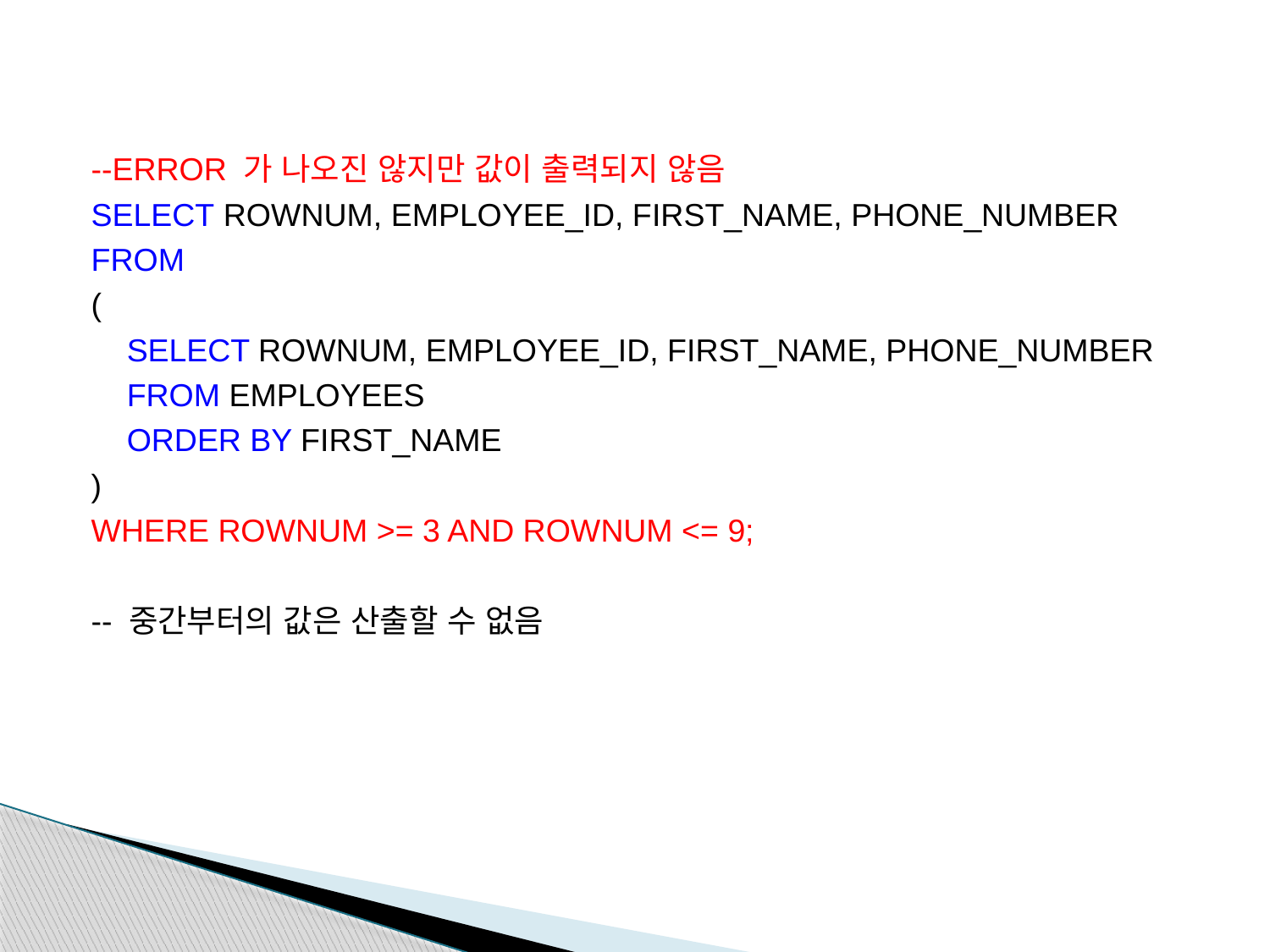

--ERROR 가 나오진 않지만 값이 출력되지 않음
SELECT ROWNUM, EMPLOYEE_ID, FIRST_NAME, PHONE_NUMBER
FROM
(
	SELECT ROWNUM, EMPLOYEE_ID, FIRST_NAME, PHONE_NUMBER
	FROM EMPLOYEES
	ORDER BY FIRST_NAME
)
WHERE ROWNUM >= 3 AND ROWNUM <= 9;

-- 중간부터의 값은 산출할 수 없음